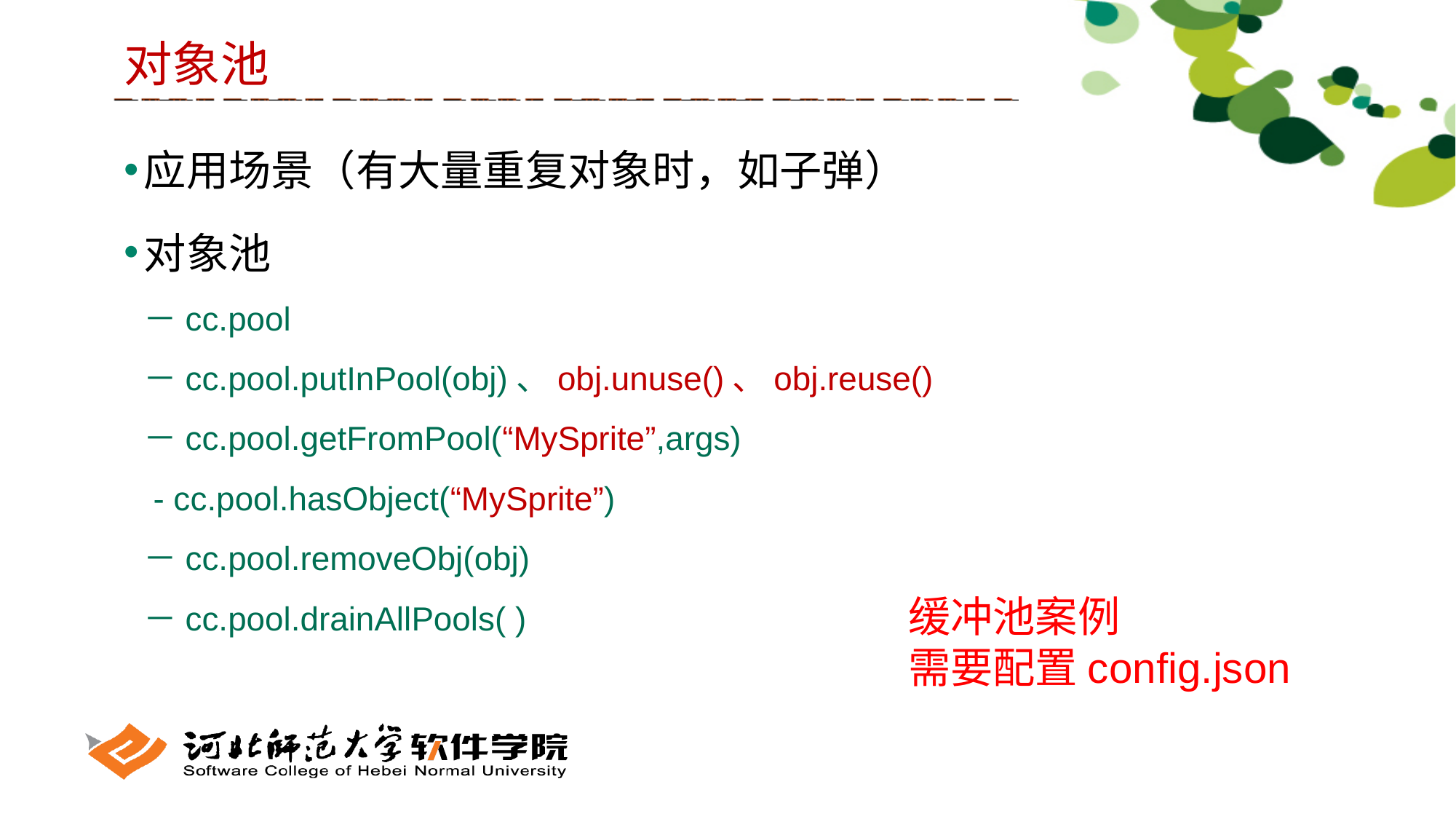

对象池
应用场景（有大量重复对象时，如子弹）
对象池
－cc.pool
－cc.pool.putInPool(obj)、obj.unuse()、obj.reuse()
－cc.pool.getFromPool(“MySprite”,args)
 - cc.pool.hasObject(“MySprite”)
－cc.pool.removeObj(obj)
－cc.pool.drainAllPools( )
缓冲池案例
需要配置config.json